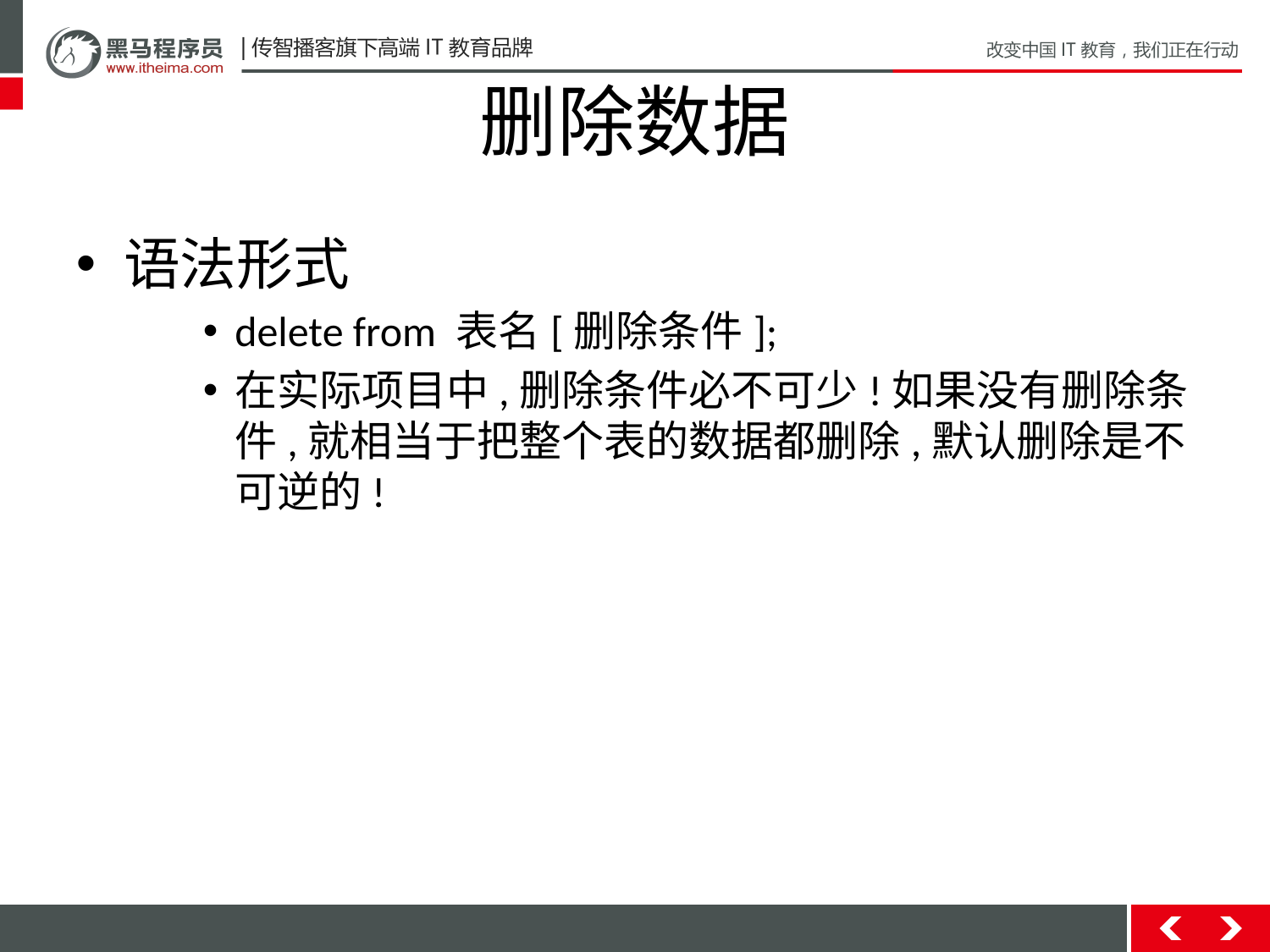

# 删除数据
语法形式
delete from 表名[删除条件];
在实际项目中,删除条件必不可少!如果没有删除条件,就相当于把整个表的数据都删除,默认删除是不可逆的!